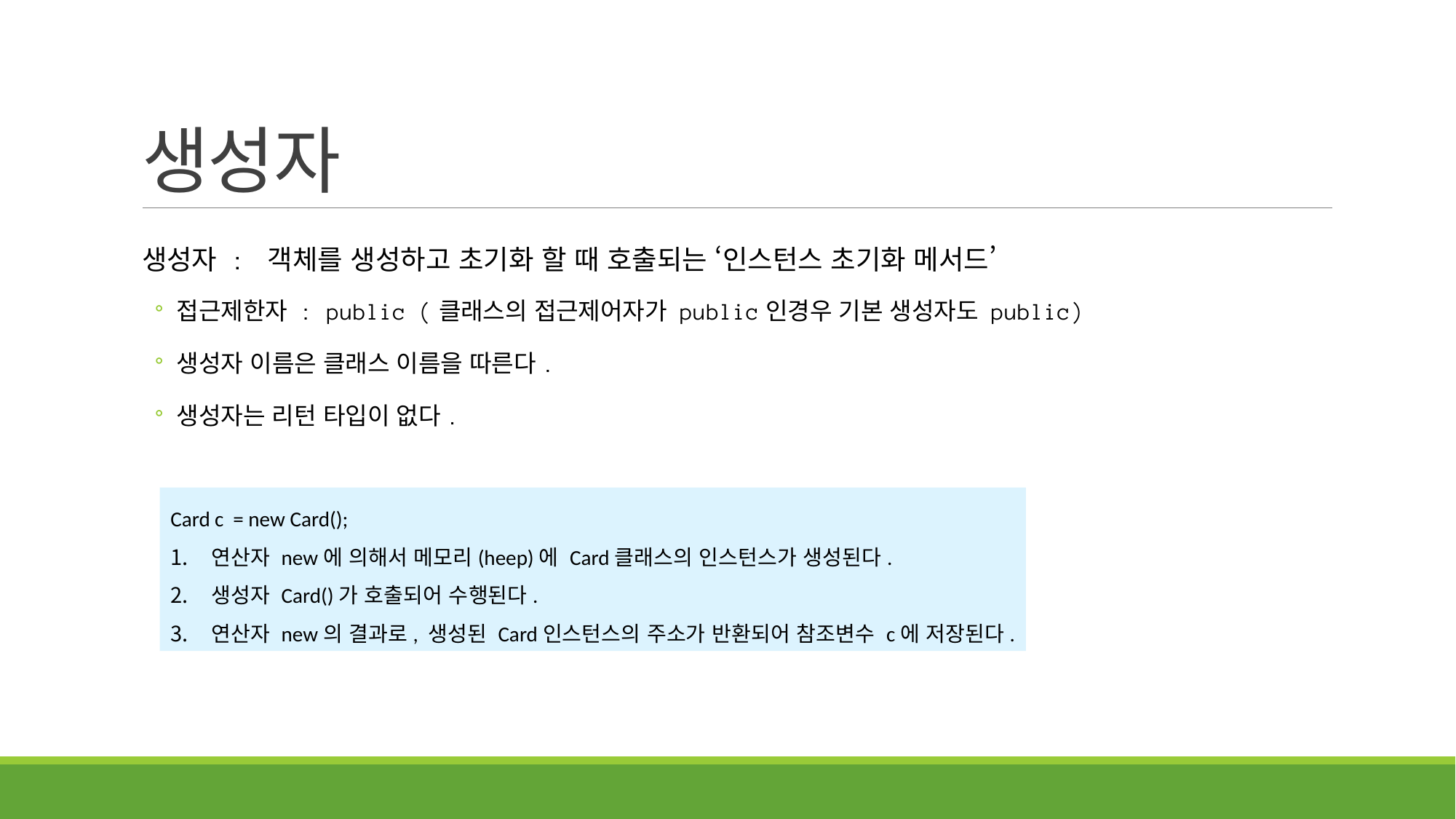

# 생성자
생성자 : 객체를 생성하고 초기화 할 때 호출되는 ‘인스턴스 초기화 메서드’
접근제한자 : public (클래스의 접근제어자가 public인경우 기본 생성자도 public)
생성자 이름은 클래스 이름을 따른다.
생성자는 리턴 타입이 없다.
Card c  = new Card();
연산자 new에 의해서 메모리(heep)에 Card클래스의 인스턴스가 생성된다.
생성자 Card()가 호출되어 수행된다.
연산자 new의 결과로, 생성된 Card인스턴스의 주소가 반환되어 참조변수 c에 저장된다.